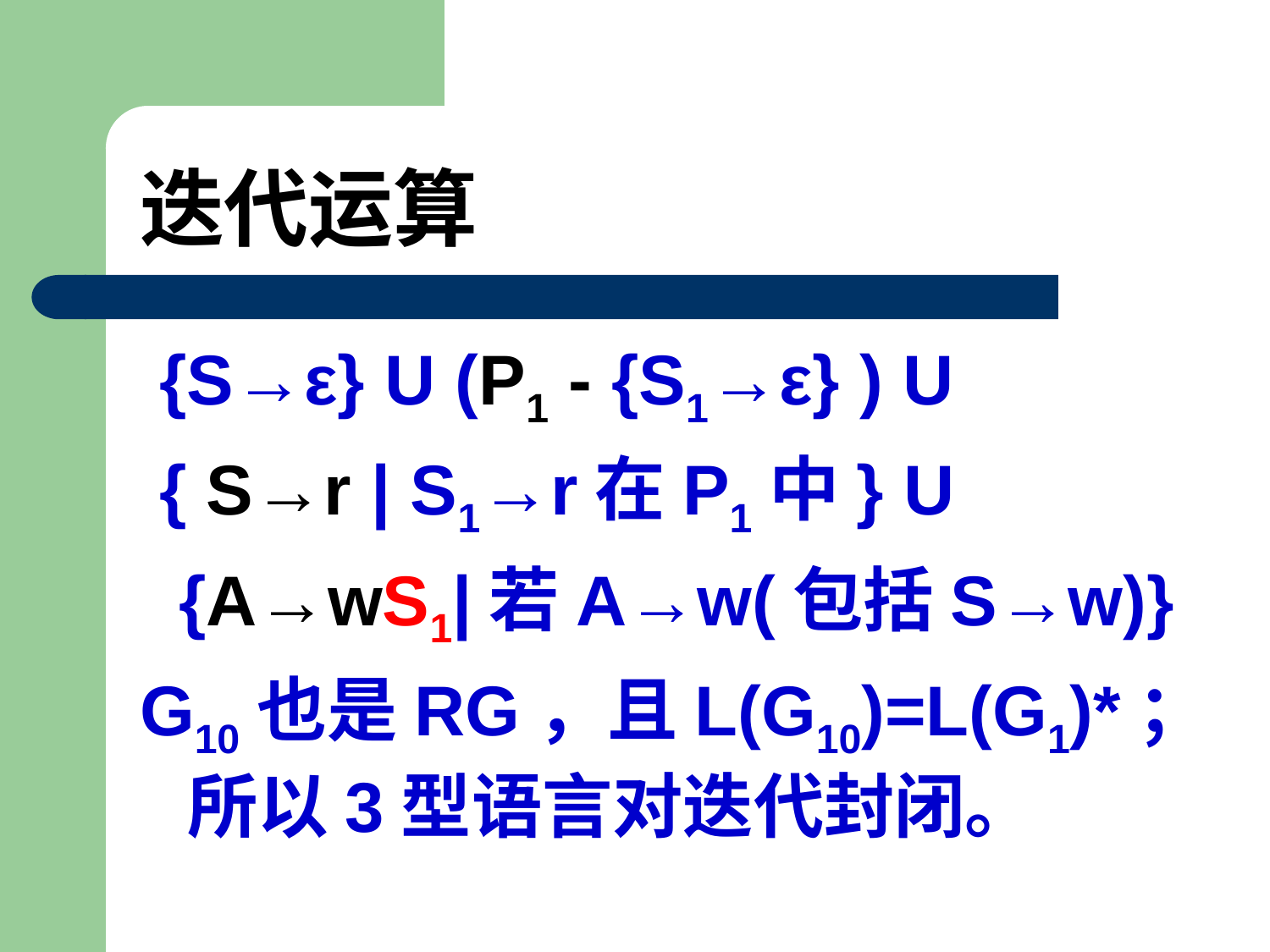

# 迭代运算
 {S→ε} U (P1 - {S1→ε} ) U
 { S→r | S1→r在P1中} U
  {A→wS1|若A→w(包括S→w)}
G10也是RG，且L(G10)=L(G1)*；所以3型语言对迭代封闭。